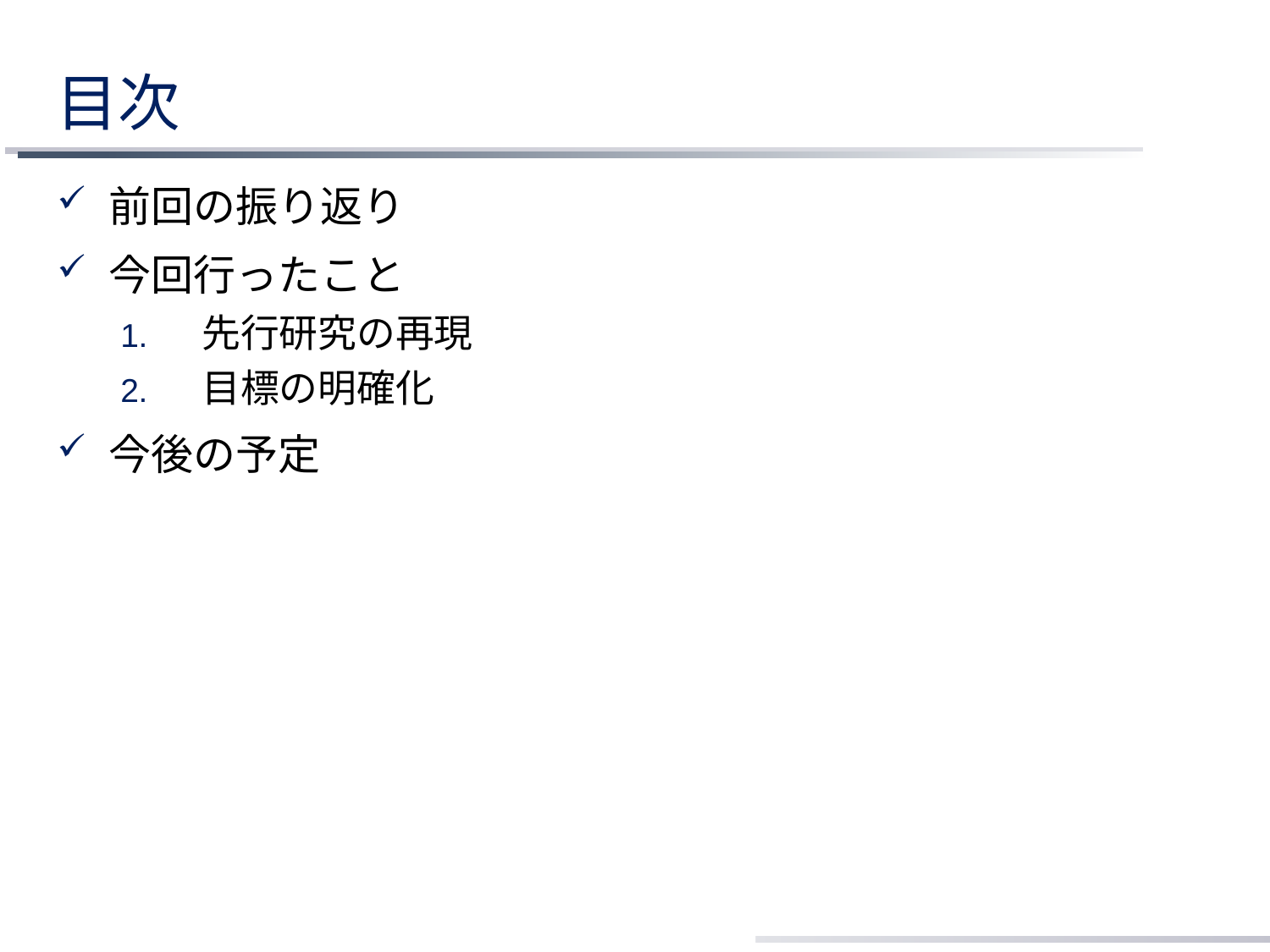

2
# 目次
 前回の振り返り
 今回行ったこと
 先行研究の再現
 目標の明確化
 今後の予定